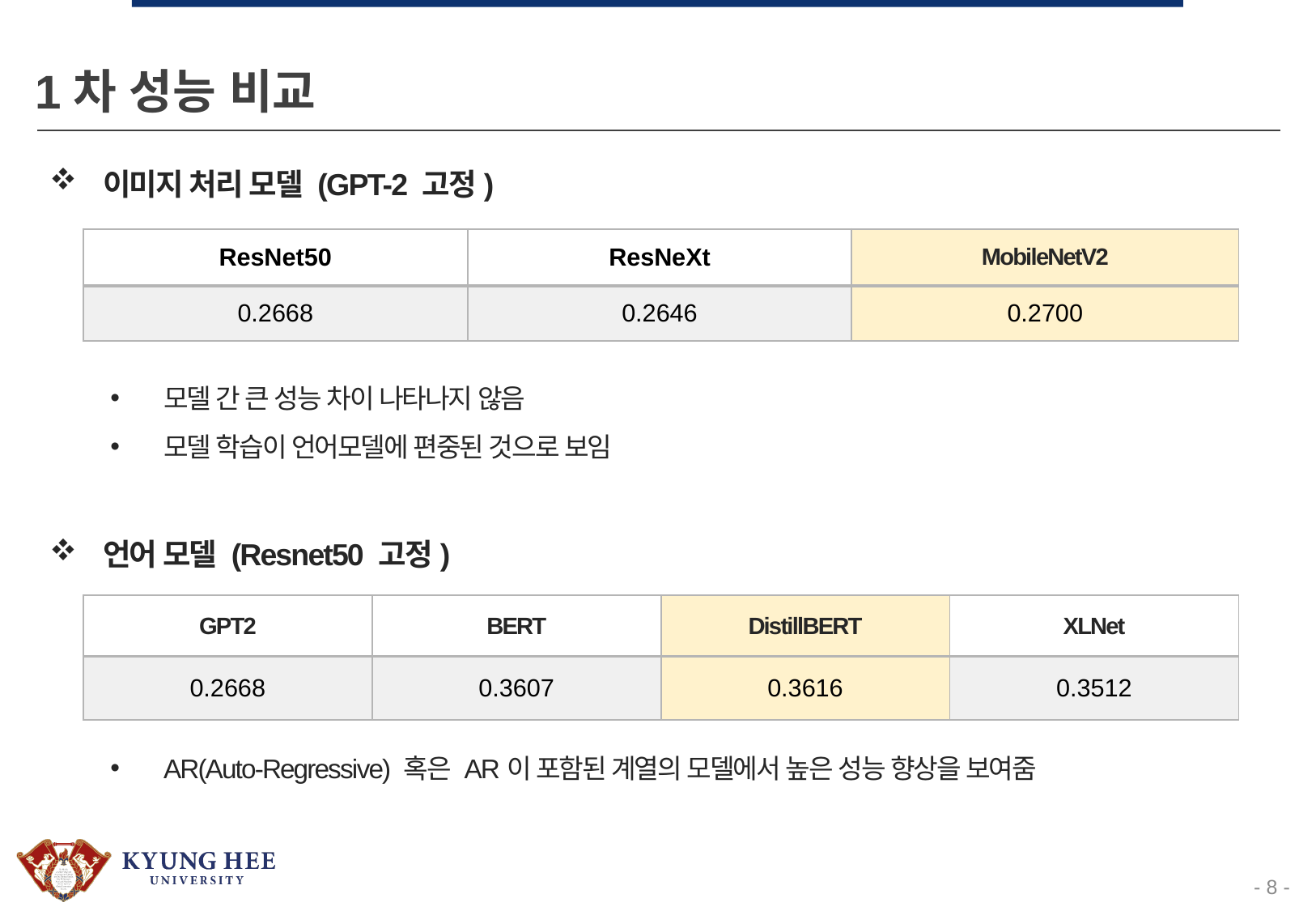

1차 성능 비교
이미지 처리 모델 (GPT-2 고정)

모델 간 큰 성능 차이 나타나지 않음
모델 학습이 언어모델에 편중된 것으로 보임

언어 모델 (Resnet50 고정)

AR(Auto-Regressive) 혹은 AR이 포함된 계열의 모델에서 높은 성능 향상을 보여줌

| ResNet50 | ResNeXt | MobileNetV2 |
| --- | --- | --- |
| 0.2668 | 0.2646 | 0.2700 |
| GPT2 | BERT | DistillBERT | XLNet |
| --- | --- | --- | --- |
| 0.2668 | 0.3607 | 0.3616 | 0.3512 |
- 8 -